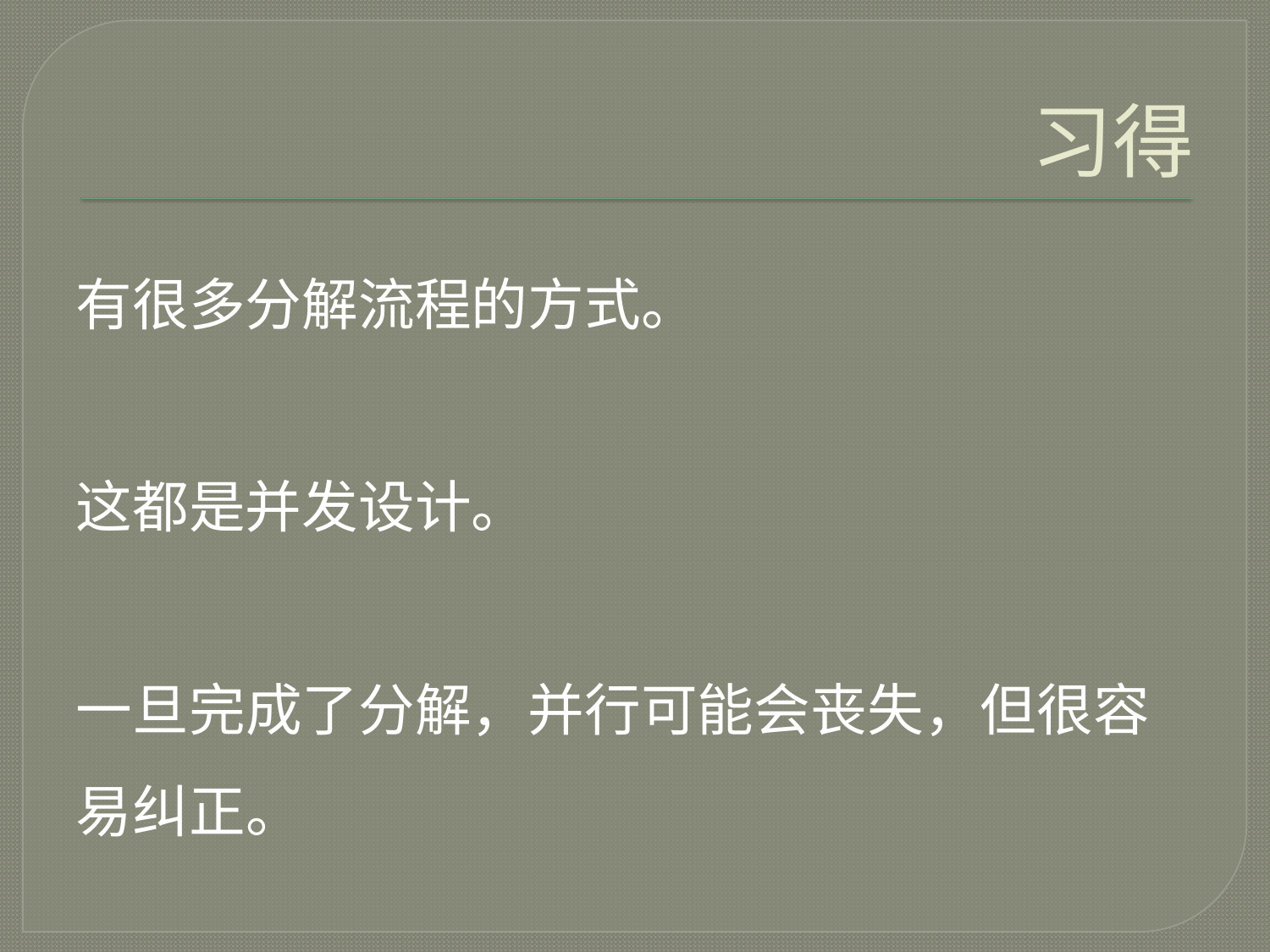

# 习得
有很多分解流程的方式。
这都是并发设计。
一旦完成了分解，并行可能会丧失，但很容易纠正。